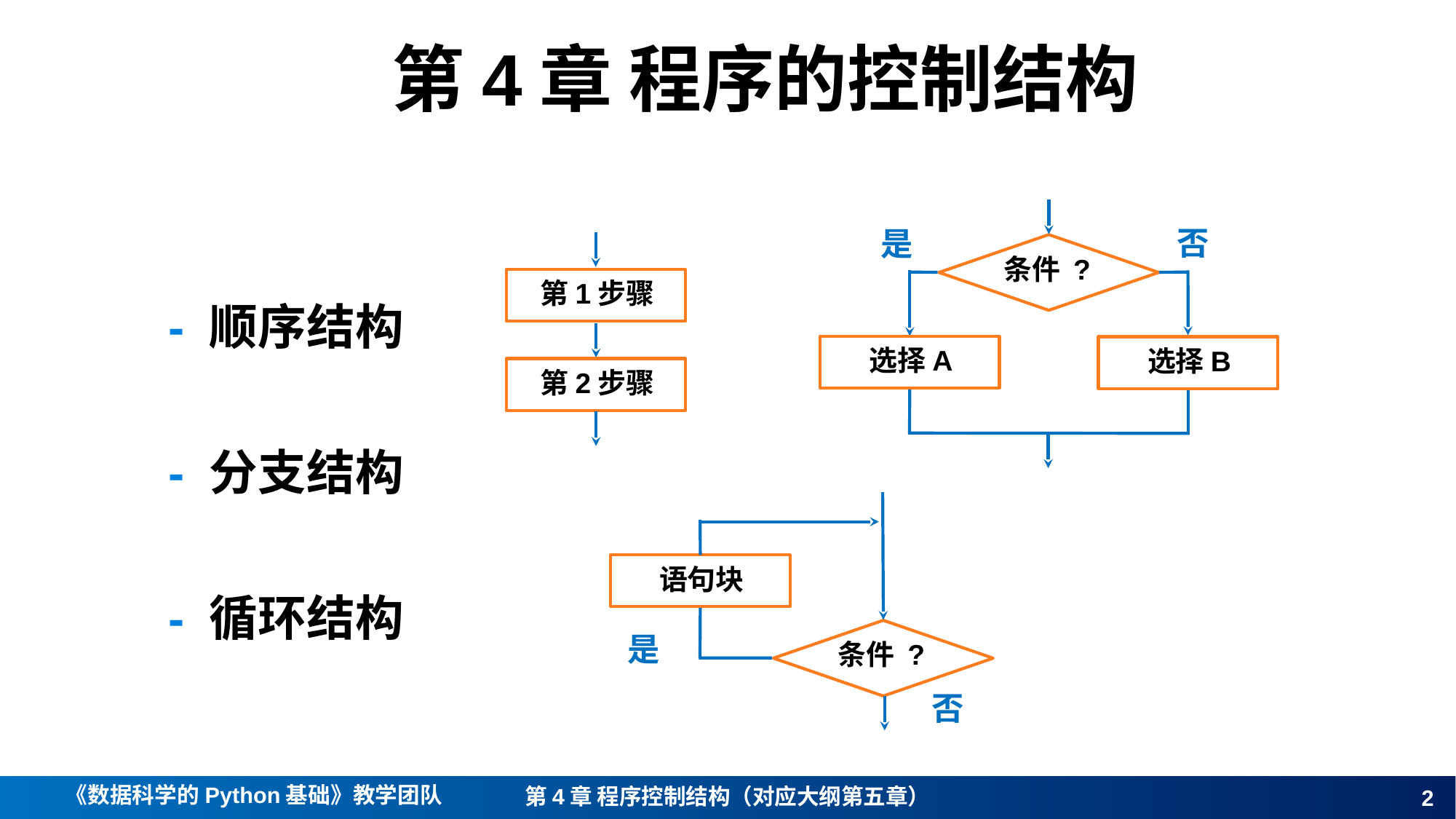

第4章 程序的控制结构
- 顺序结构
- 分支结构
- 循环结构
否
是

条件 ?

第1步骤

选择A

选择B

第2步骤

语句块

是
条件 ?
否
2